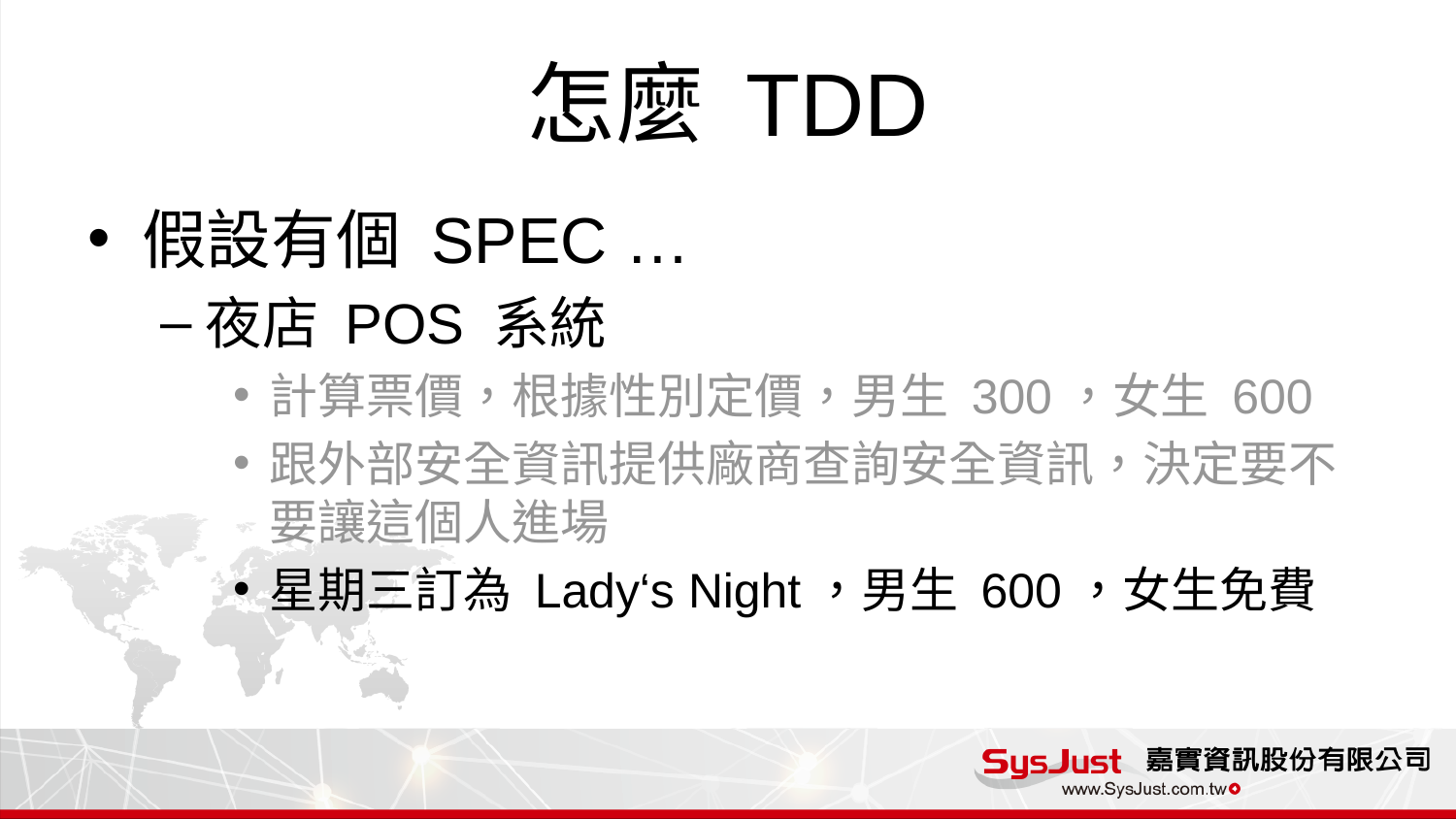

# 怎麼 TDD
假設有個 SPEC …
夜店 POS 系統
計算票價，根據性別定價，男生 300，女生 600
跟外部安全資訊提供廠商查詢安全資訊，決定要不要讓這個人進場
星期三訂為 Lady‘s Night，男生 600，女生免費